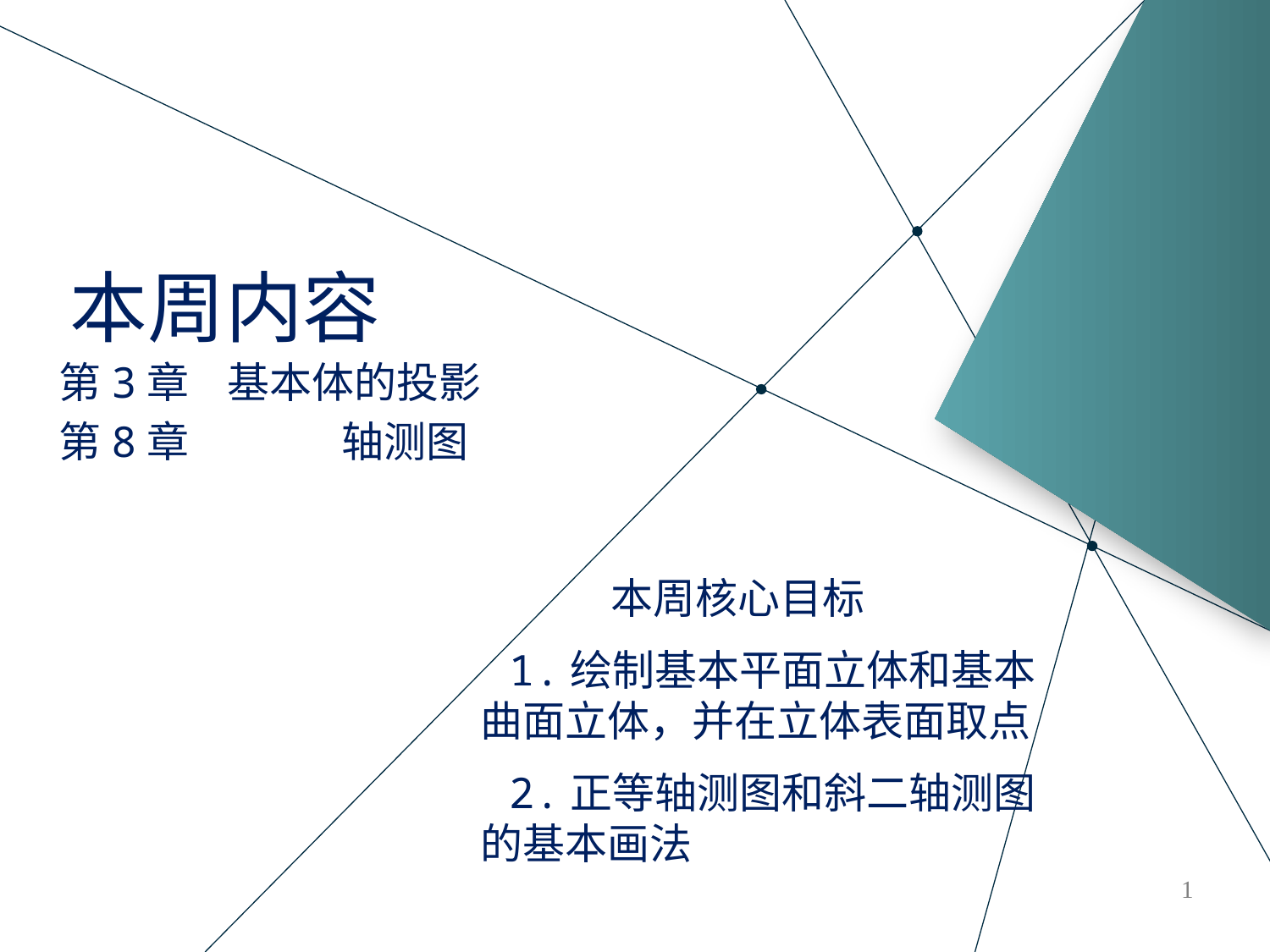

本周内容
第3章    基本体的投影
第8章	   轴测图

本周核心目标
   1.绘制基本平面立体和基本曲面立体，并在立体表面取点
   2.正等轴测图和斜二轴测图的基本画法

1